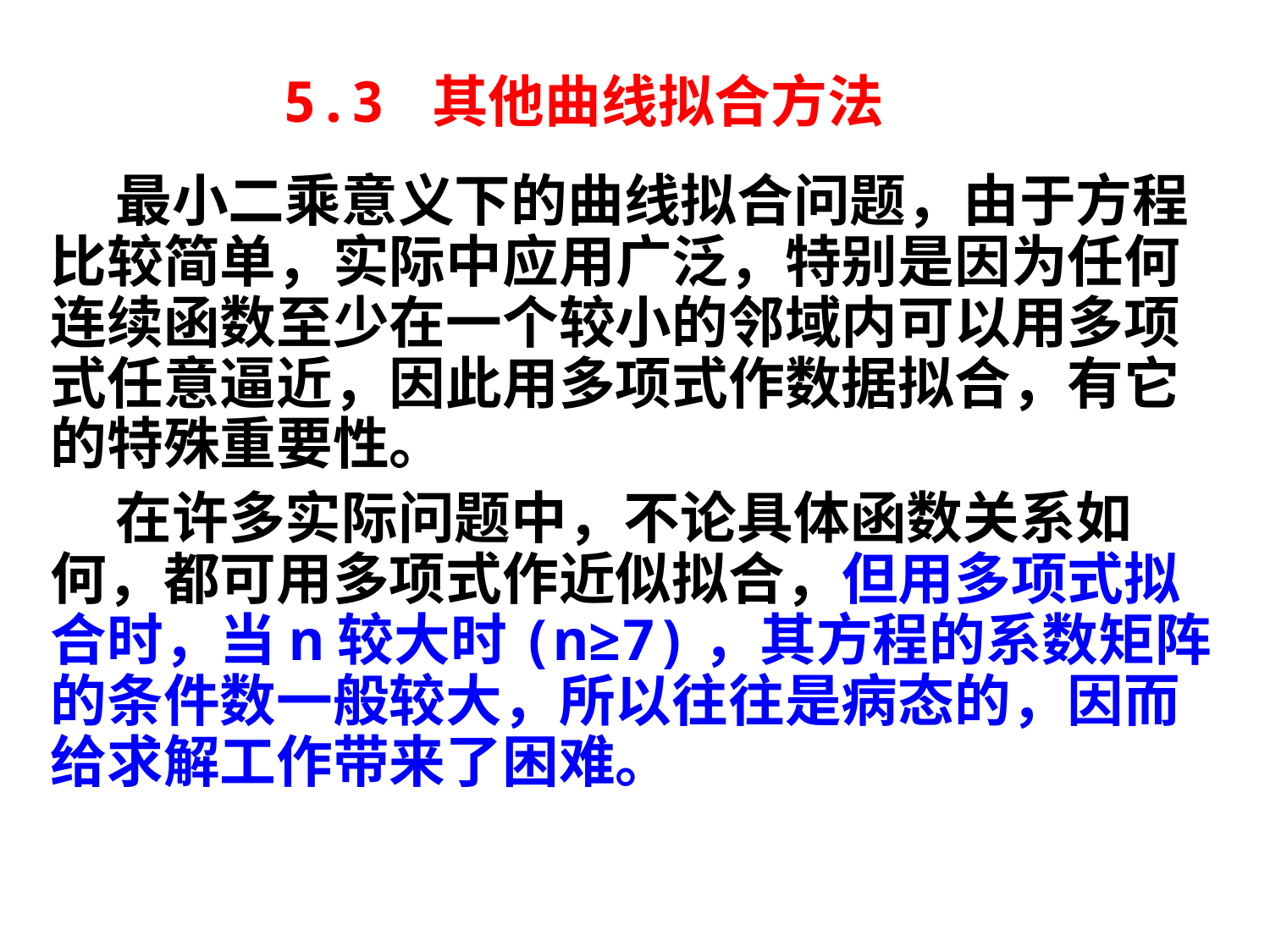

5.3 其他曲线拟合方法
    最小二乘意义下的曲线拟合问题，由于方程比较简单，实际中应用广泛，特别是因为任何连续函数至少在一个较小的邻域内可以用多项式任意逼近，因此用多项式作数据拟合，有它的特殊重要性。
    在许多实际问题中，不论具体函数关系如何，都可用多项式作近似拟合，但用多项式拟合时，当n较大时(n≥7)，其方程的系数矩阵的条件数一般较大，所以往往是病态的，因而给求解工作带来了困难。